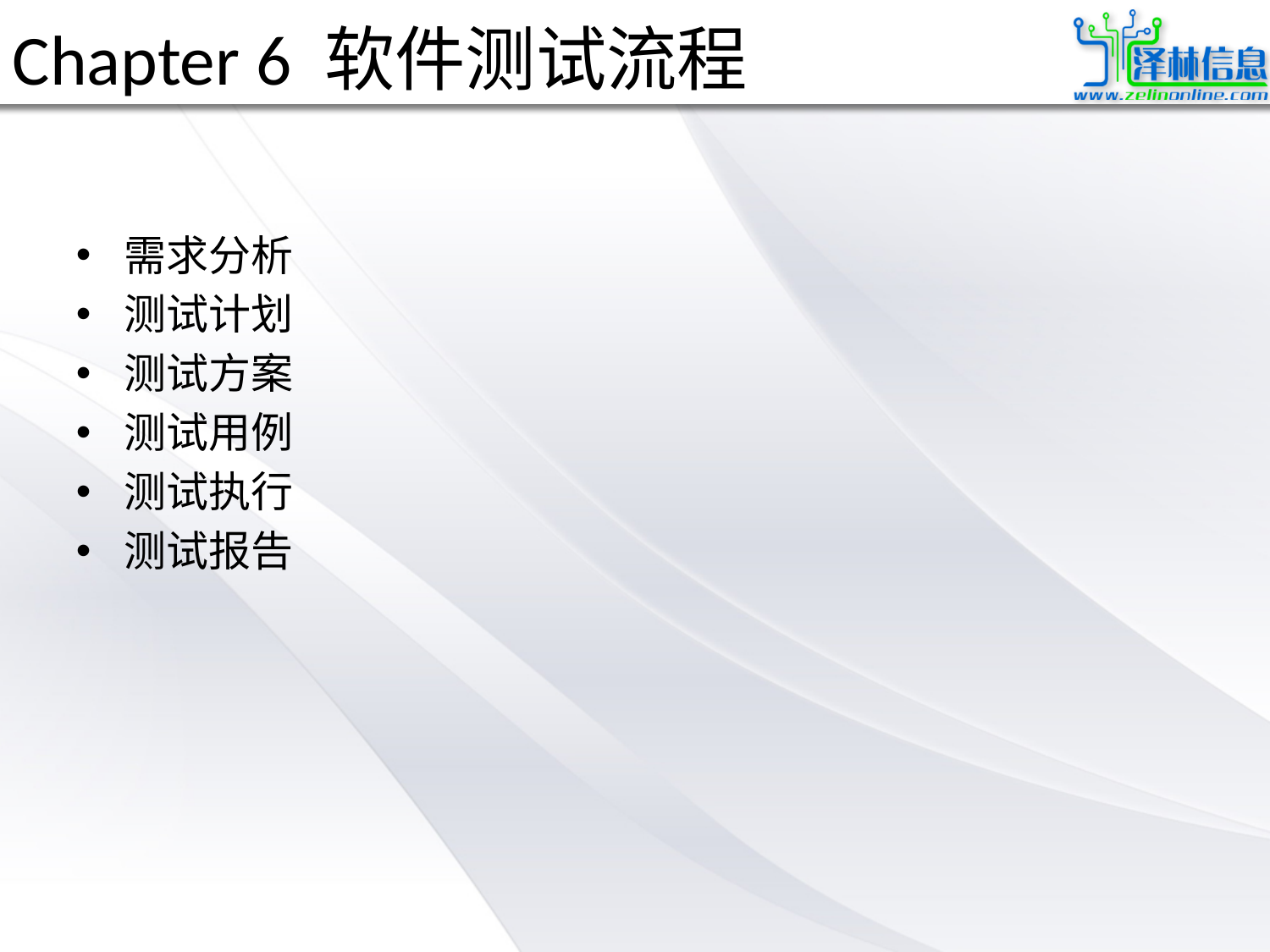

# Chapter 6 软件测试流程
需求分析
测试计划
测试方案
测试用例
测试执行
测试报告